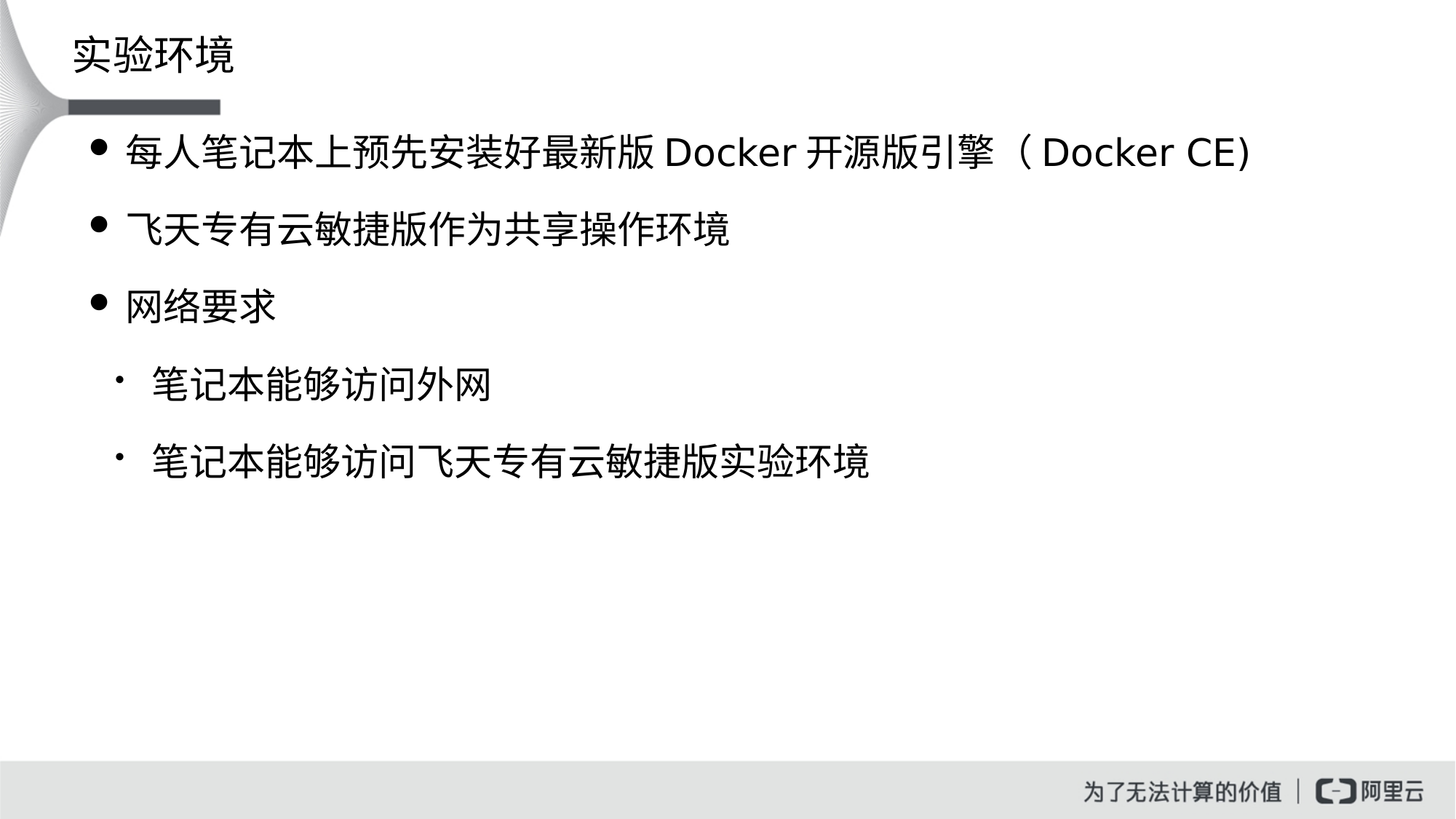

# 实验环境
每人笔记本上预先安装好最新版Docker开源版引擎（Docker CE)
飞天专有云敏捷版作为共享操作环境
网络要求
笔记本能够访问外网
笔记本能够访问飞天专有云敏捷版实验环境